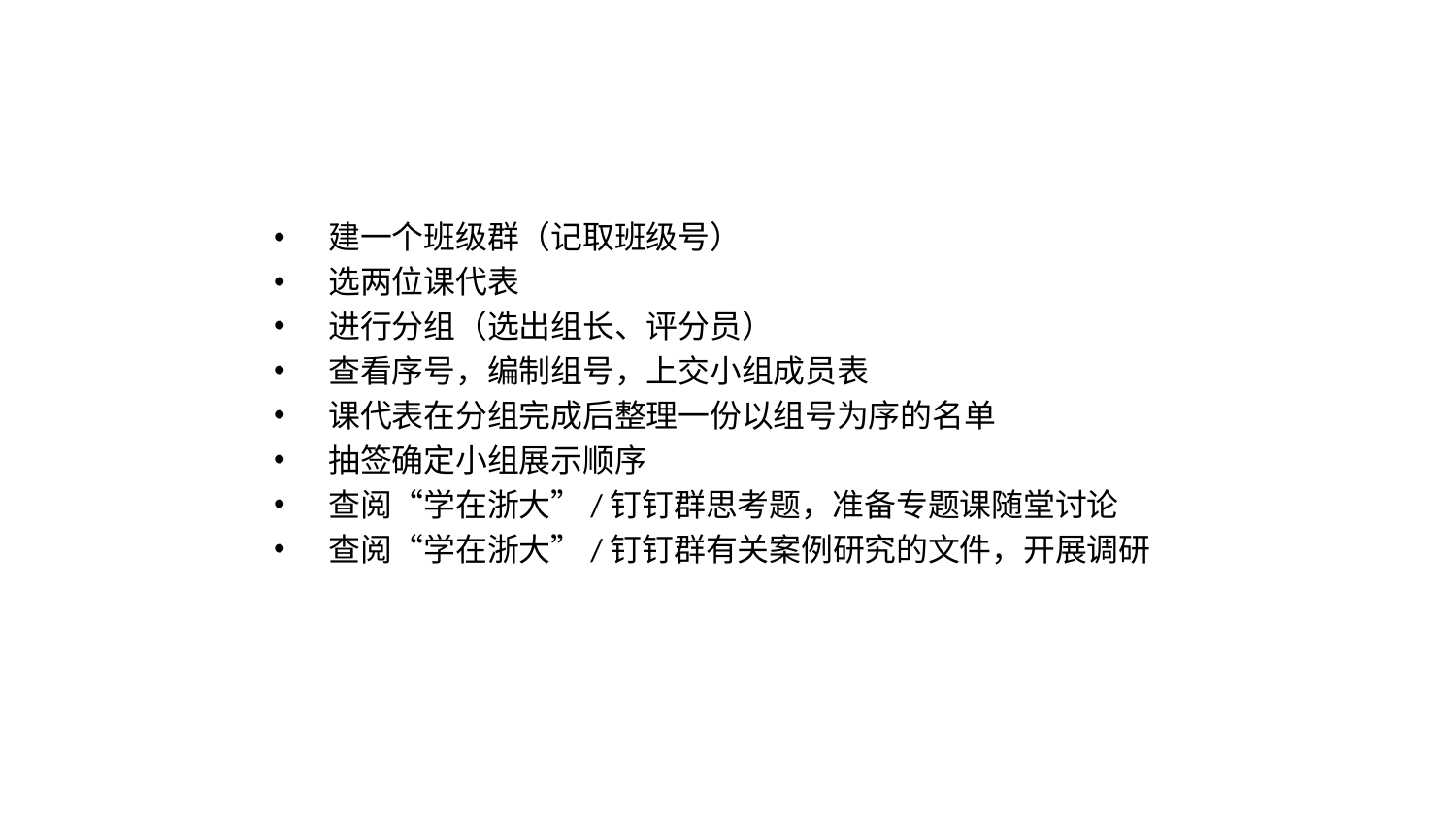

建一个班级群（记取班级号）
选两位课代表
进行分组（选出组长、评分员）
查看序号，编制组号，上交小组成员表
课代表在分组完成后整理一份以组号为序的名单
抽签确定小组展示顺序
查阅“学在浙大”/钉钉群思考题，准备专题课随堂讨论
查阅“学在浙大”/钉钉群有关案例研究的文件，开展调研